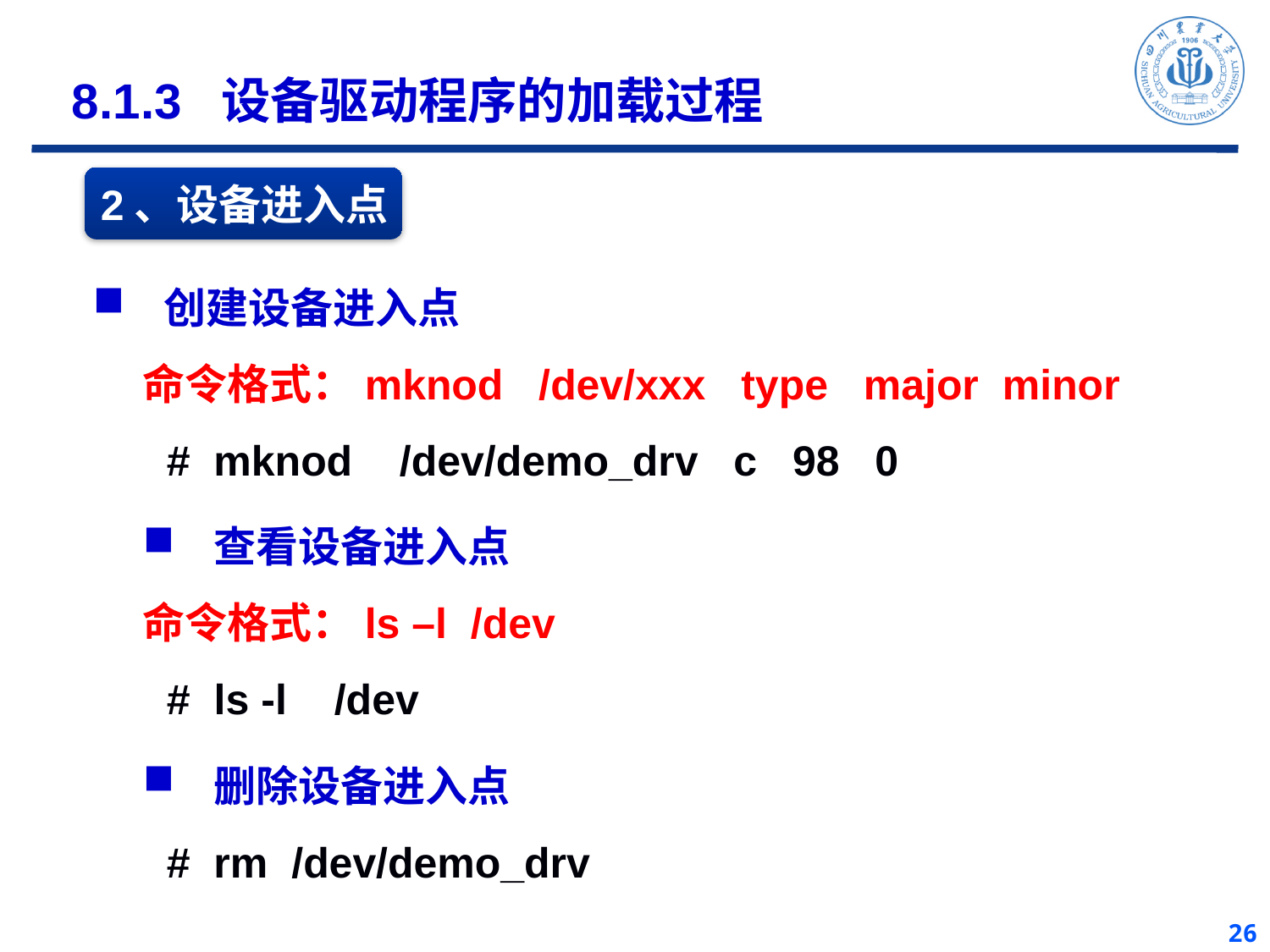

8.1.3  设备驱动程序的加载过程
2、设备进入点
   创建设备进入点
命令格式：mknod   /dev/xxx   type   major  minor
  #  mknod    /dev/demo_drv   c   98   0
   查看设备进入点
命令格式：ls –l  /dev
  #  ls -l    /dev
   删除设备进入点
  #  rm  /dev/demo_drv